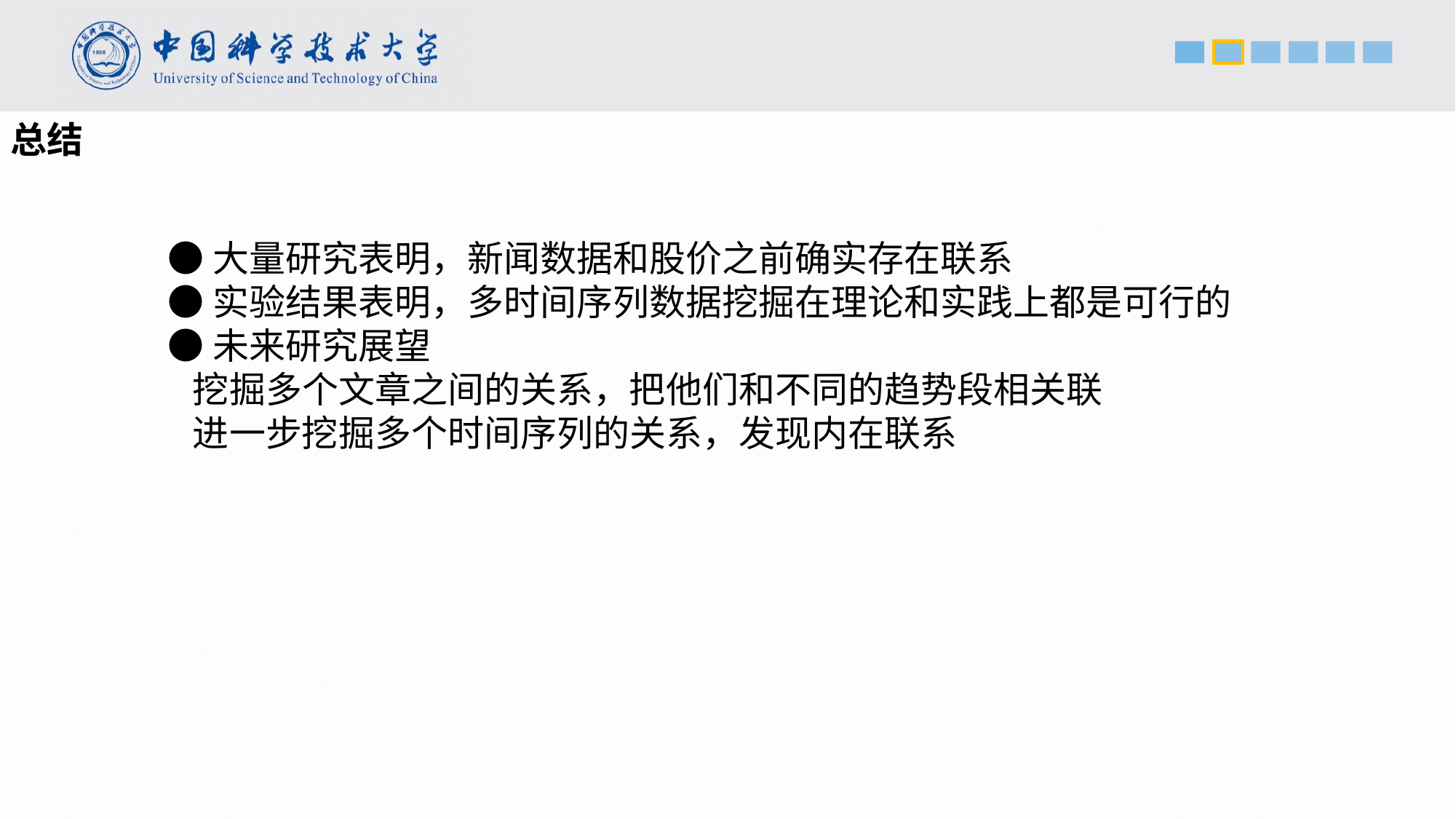

总结
●大量研究表明，新闻数据和股价之前确实存在联系
●实验结果表明，多时间序列数据挖掘在理论和实践上都是可行的
●未来研究展望
  挖掘多个文章之间的关系，把他们和不同的趋势段相关联
  进一步挖掘多个时间序列的关系，发现内在联系